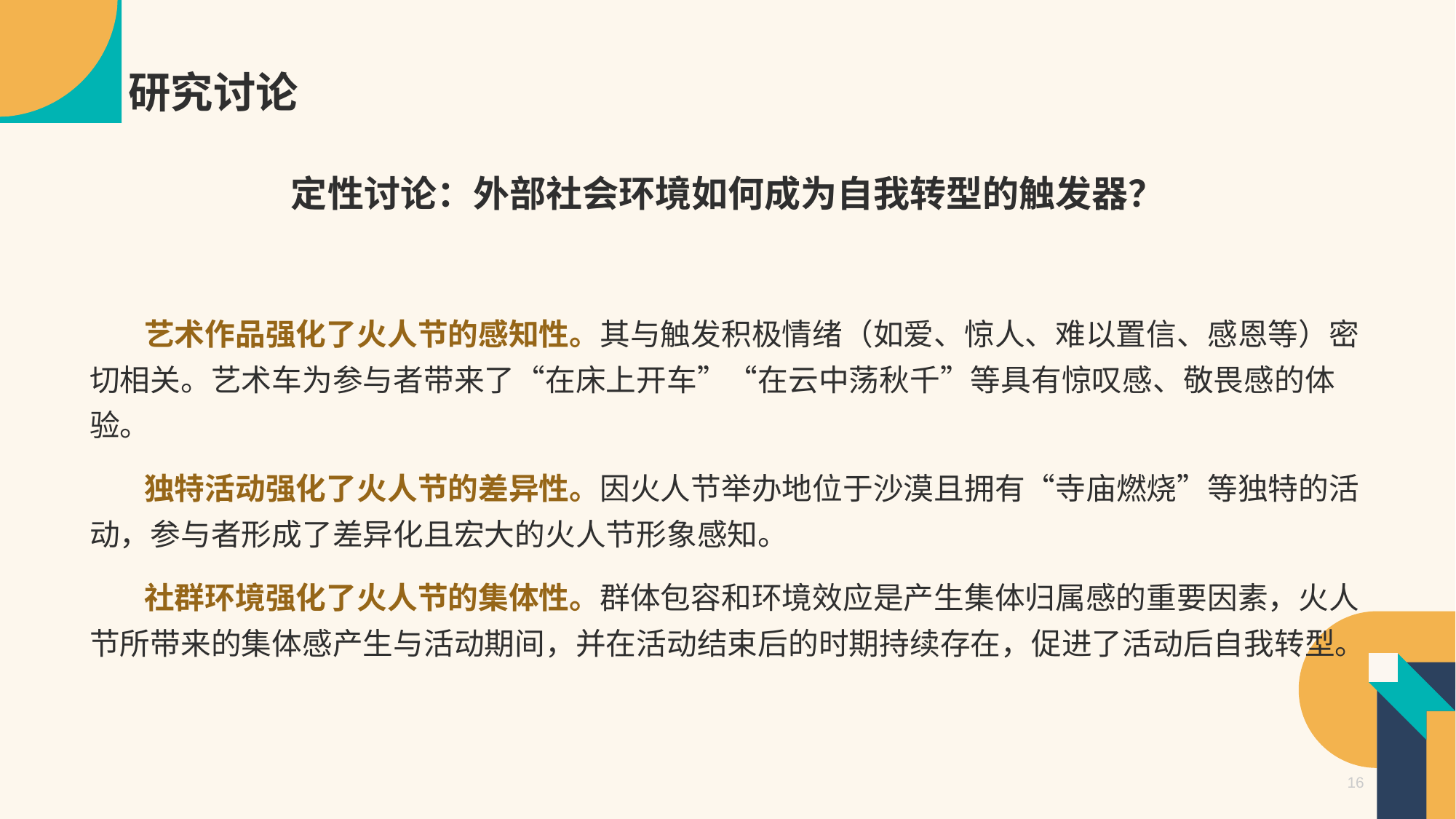

# 研究讨论
定性讨论：外部社会环境如何成为自我转型的触发器？
艺术作品强化了火人节的感知性。其与触发积极情绪（如爱、惊人、难以置信、感恩等）密切相关。艺术车为参与者带来了“在床上开车”“在云中荡秋千”等具有惊叹感、敬畏感的体验。
独特活动强化了火人节的差异性。因火人节举办地位于沙漠且拥有“寺庙燃烧”等独特的活动，参与者形成了差异化且宏大的火人节形象感知。
社群环境强化了火人节的集体性。群体包容和环境效应是产生集体归属感的重要因素，火人节所带来的集体感产生与活动期间，并在活动结束后的时期持续存在，促进了活动后自我转型。

16